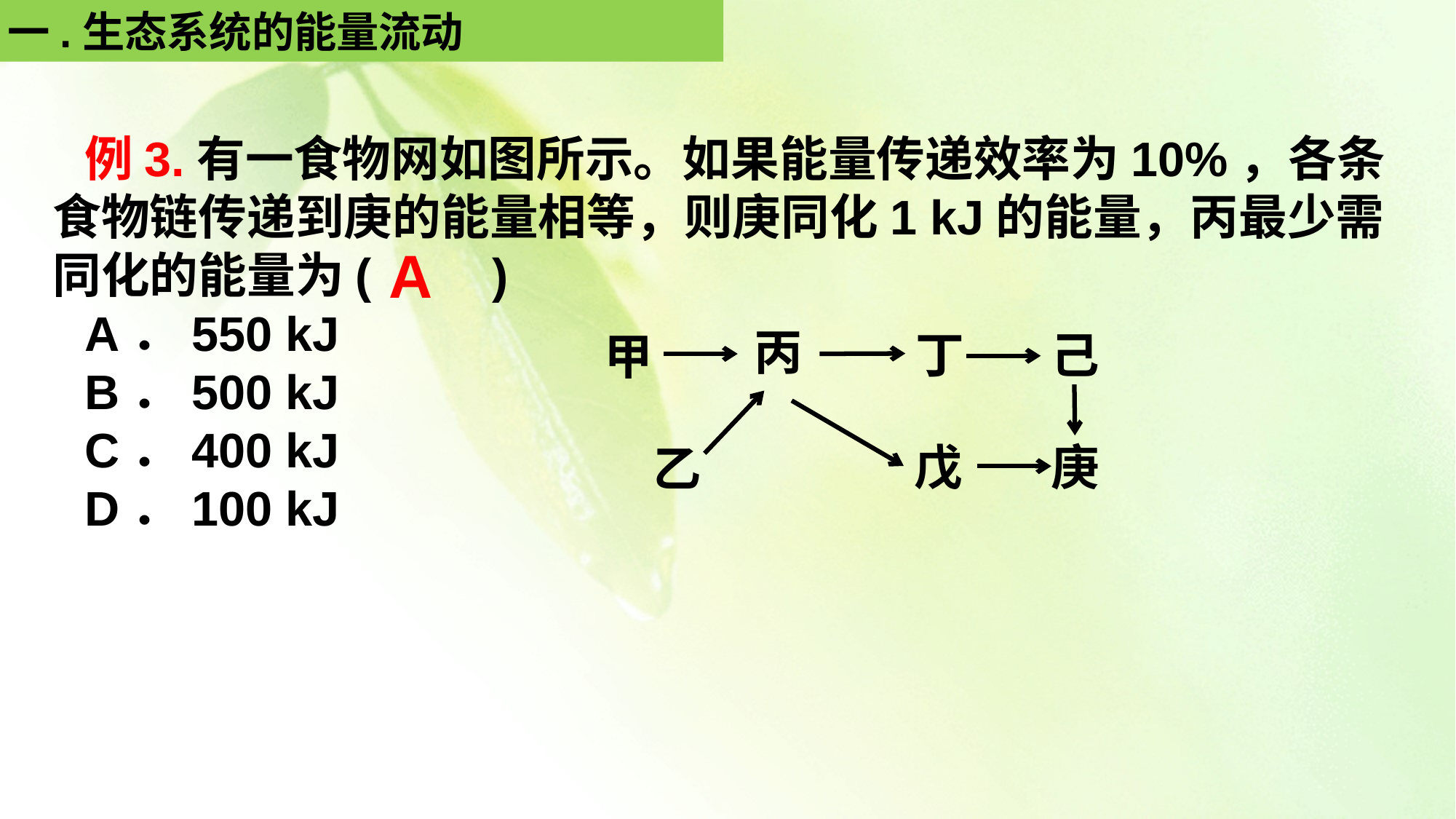

一.生态系统的能量流动
例3.有一食物网如图所示。如果能量传递效率为10%，各条食物链传递到庚的能量相等，则庚同化1 kJ的能量，丙最少需同化的能量为(　　)
A．550 kJ
B．500 kJ
C．400 kJ
D．100 kJ
A
丙
丁
己
甲
戊
庚
乙